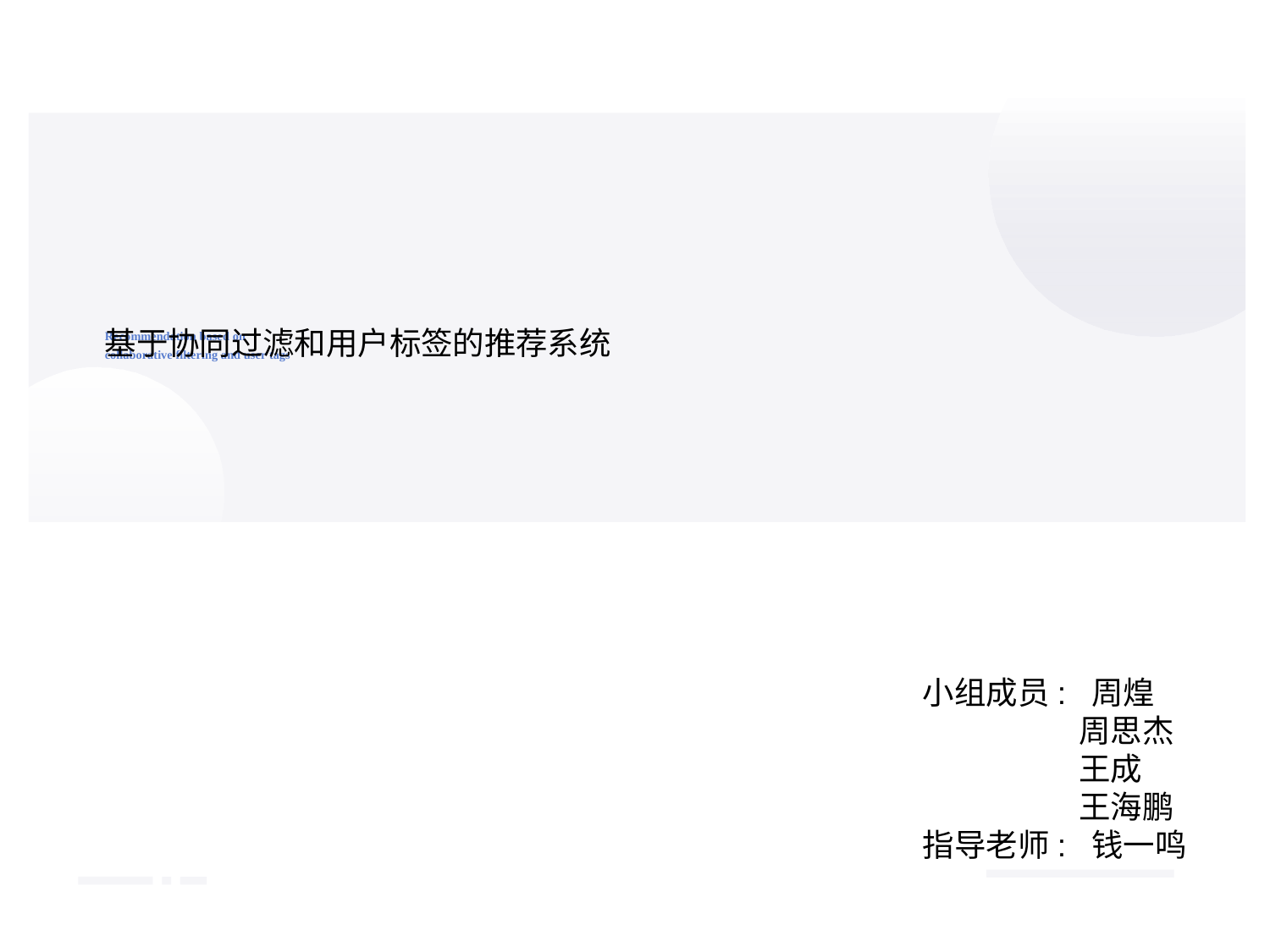

# Recommendation based on collaborative filtering and user tags
基于协同过滤和用户标签的推荐系统

小组成员:  周煌
	   周思杰
	   王成
	   王海鹏
指导老师:  钱一鸣